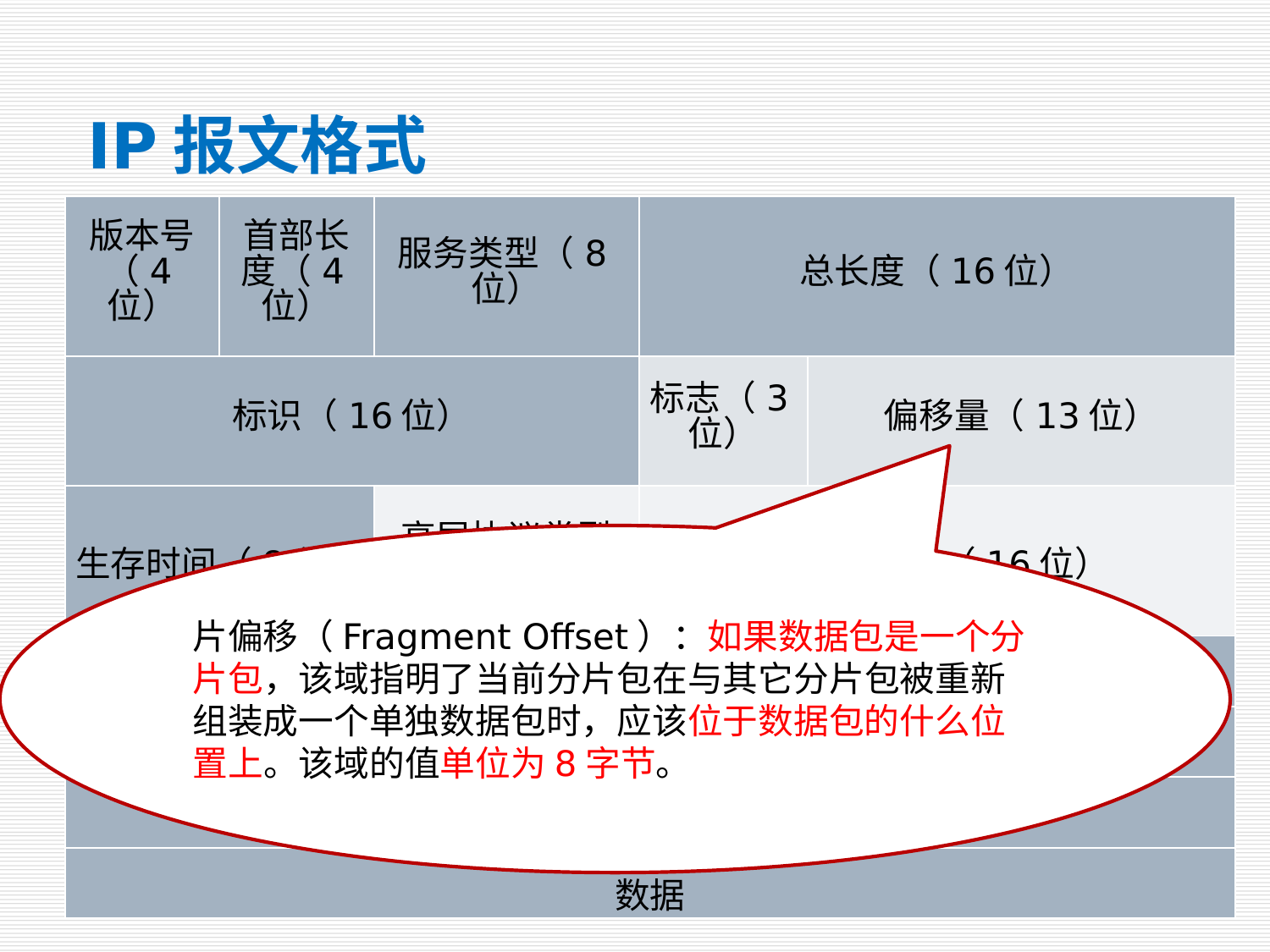

# IP报文格式
| 版本号（4位） | 首部长度（4位） | 服务类型（8位） | 总长度（16位） |  |
| --- | --- | --- | --- | --- |
| 标识（16位） |  |  | 标志（3位） | 偏移量（13位） |
| 生存时间（8位） |  | 高层协议类型（8位） | 首部检验和（16位） |  |
| 源IP地址（32位） |  |  |  |  |
| 目的IP地址（32位） |  |  |  |  |
| IP选项（如果有） |  |  |  |  |
| 数据 |  |  |  |  |
片偏移（Fragment Offset）：如果数据包是一个分片包，该域指明了当前分片包在与其它分片包被重新组装成一个单独数据包时，应该位于数据包的什么位置上。该域的值单位为8字节。